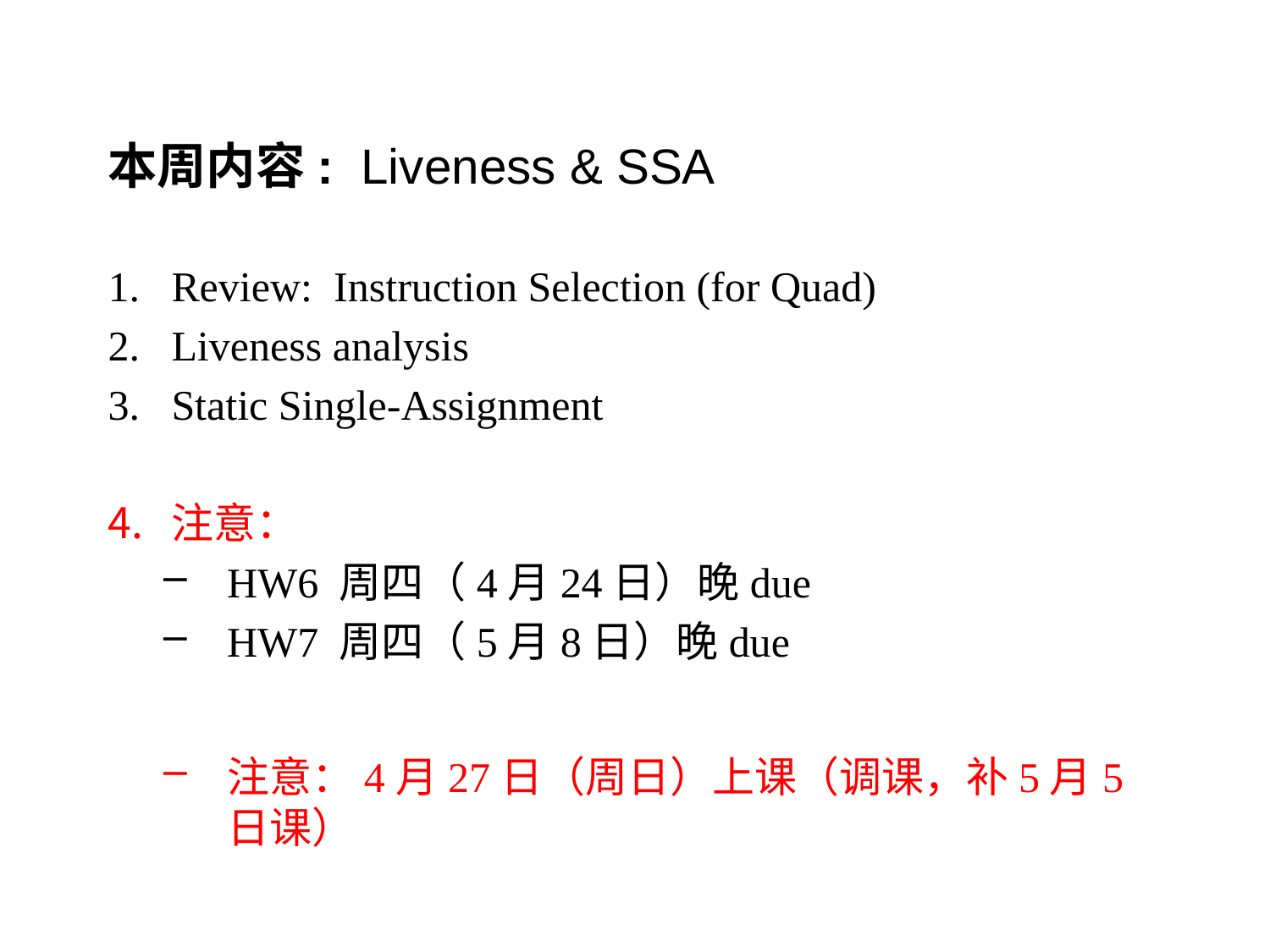

# 本周内容:  Liveness & SSA
Review:  Instruction Selection (for Quad)
Liveness analysis
Static Single-Assignment

注意：
HW6 周四（4月24日）晚due
HW7 周四（5月8日）晚due

注意：4月27日（周日）上课（调课，补5月5日课）